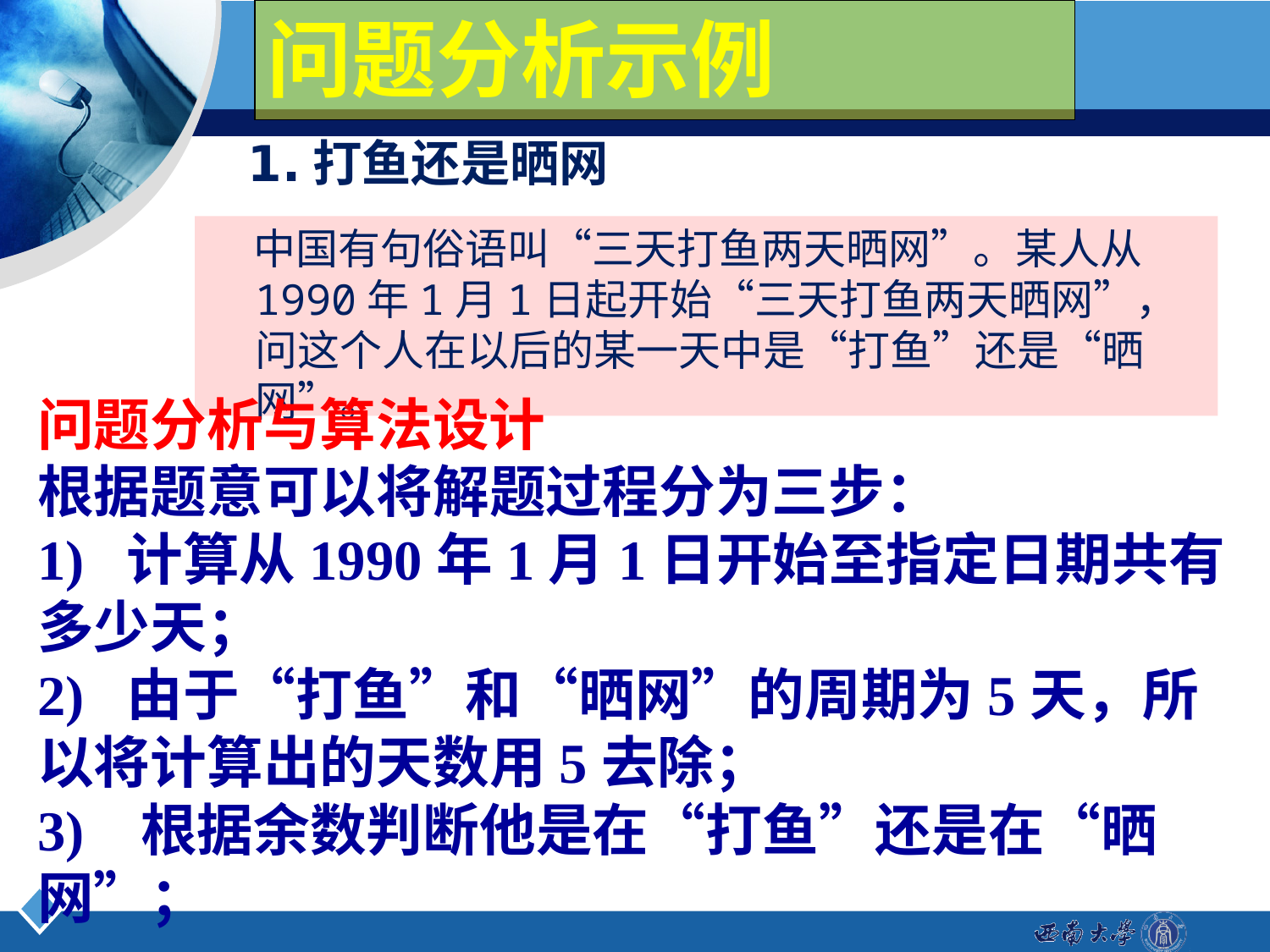

问题分析示例
# 1.打鱼还是晒网
   中国有句俗语叫“三天打鱼两天晒网”。某人从1990年1月1日起开始“三天打鱼两天晒网”，问这个人在以后的某一天中是“打鱼”还是“晒网”。
问题分析与算法设计
根据题意可以将解题过程分为三步：
1)  计算从1990年1月1日开始至指定日期共有多少天；
2)  由于“打鱼”和“晒网”的周期为5天，所以将计算出的天数用5去除；
3)   根据余数判断他是在“打鱼”还是在“晒网”；